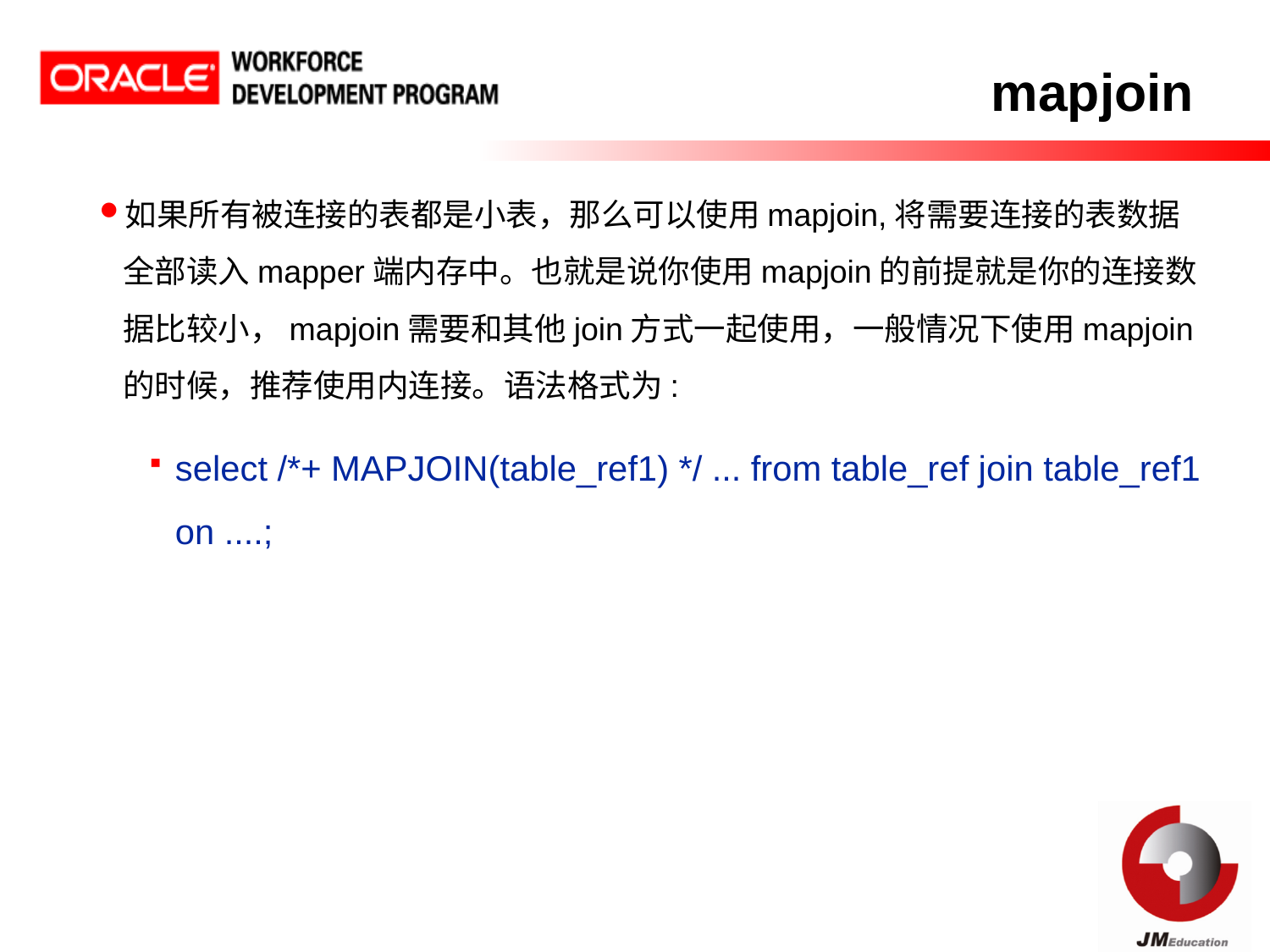

mapjoin
如果所有被连接的表都是小表，那么可以使用mapjoin,将需要连接的表数据全部读入mapper端内存中。也就是说你使用mapjoin的前提就是你的连接数据比较小，mapjoin需要和其他join方式一起使用，一般情况下使用mapjoin的时候，推荐使用内连接。语法格式为:
select /*+ MAPJOIN(table_ref1) */ ... from table_ref join table_ref1 on ....;